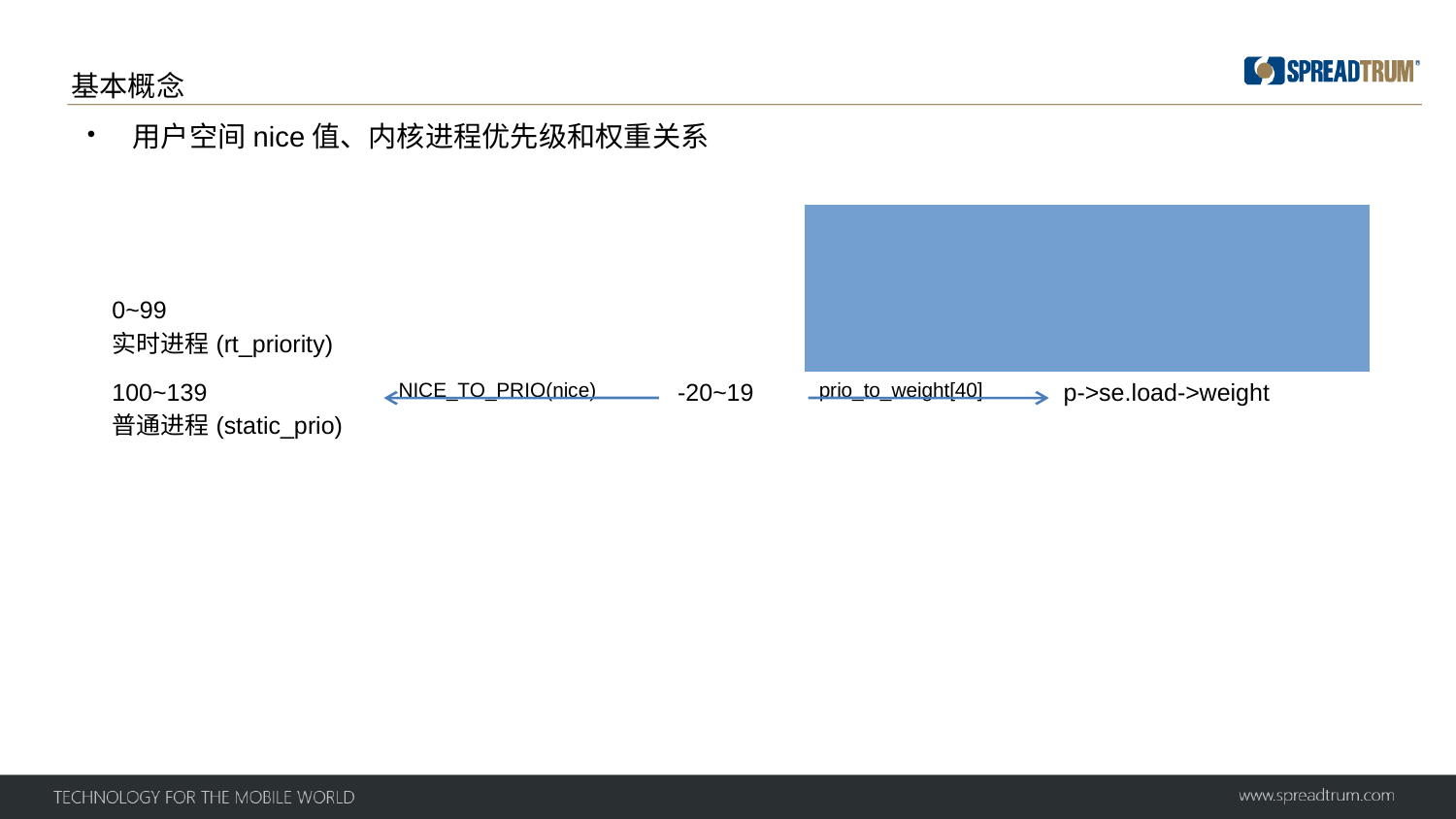

基本概念
 用户空间nice值、内核进程优先级和权重关系

| 内核进程优先级(0~139) | 用户空间nice值 | 调度实体权重 |
| --- | --- | --- |
| 0~99 实时进程(rt\_priority) |  |  |
| 100~139 普通进程(static\_prio) | NICE\_TO\_PRIO(nice) | -20~19 | prio\_to\_weight[40] | p->se.load->weight |